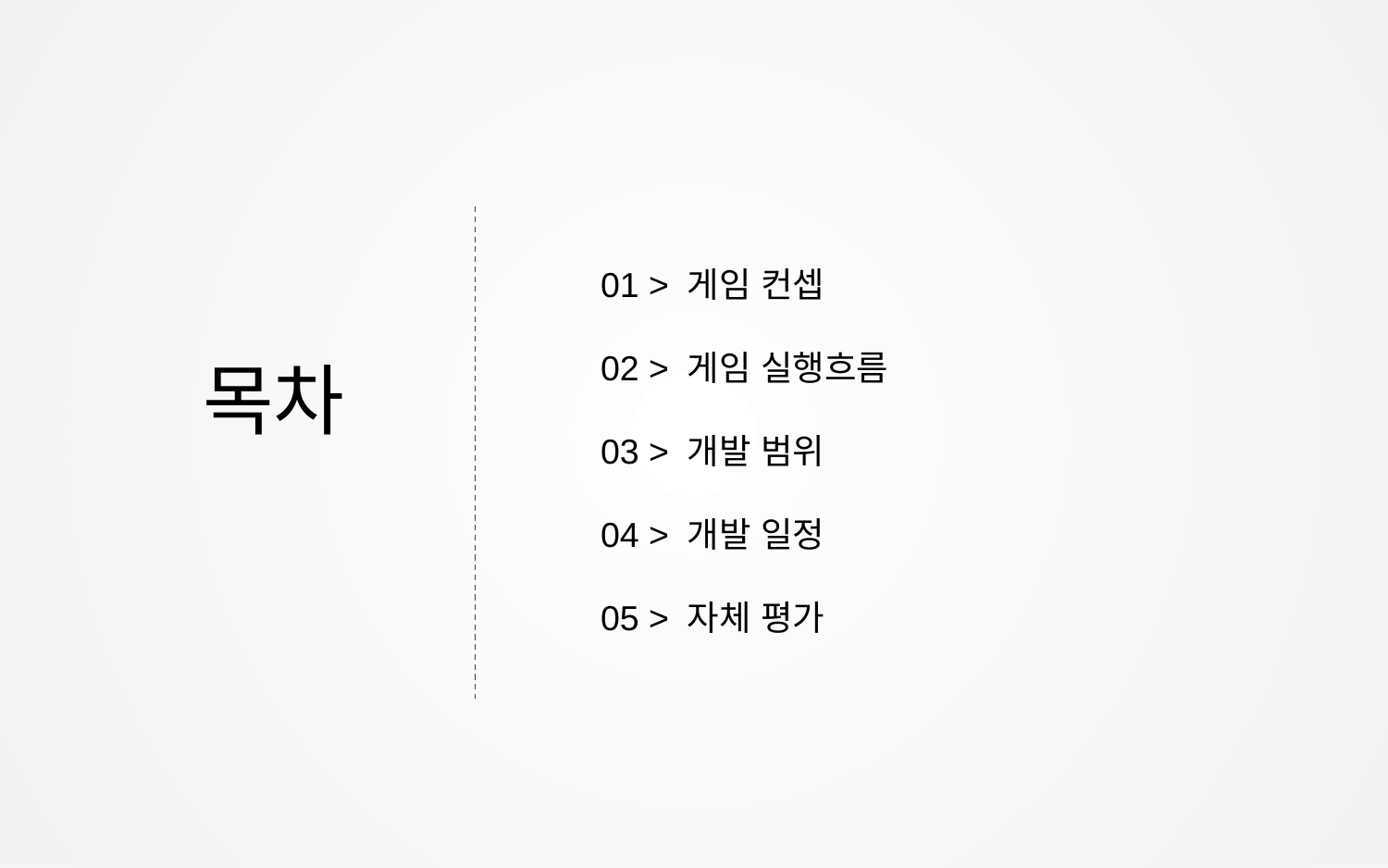

01 > 게임 컨셉
02 > 게임 실행흐름
03 > 개발 범위
04 > 개발 일정
05 > 자체 평가
목차